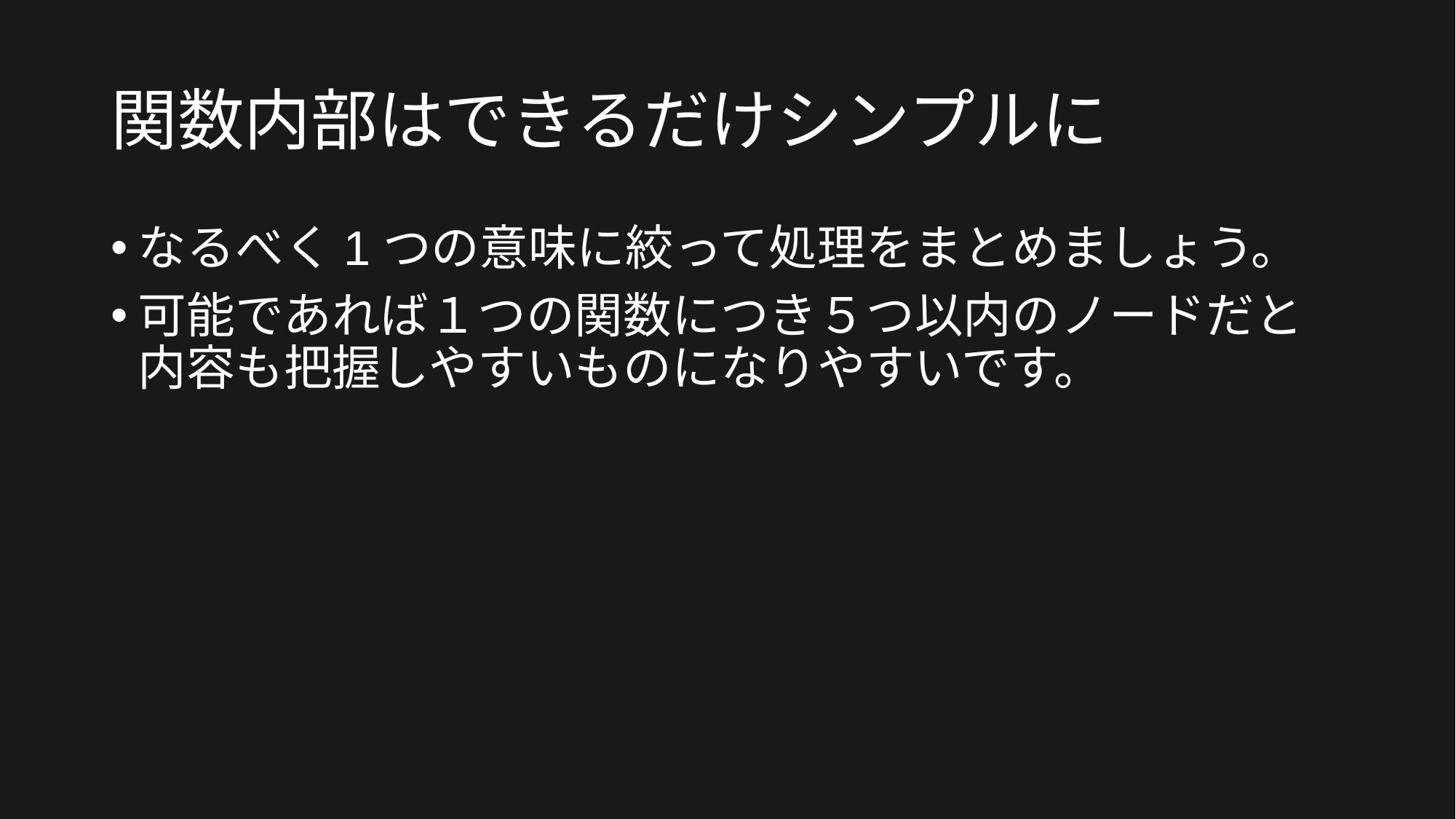

# 関数内部はできるだけシンプルに
なるべく1つの意味に絞って処理をまとめましょう。
可能であれば１つの関数につき５つ以内のノードだと
内容も把握しやすいものになりやすいです。